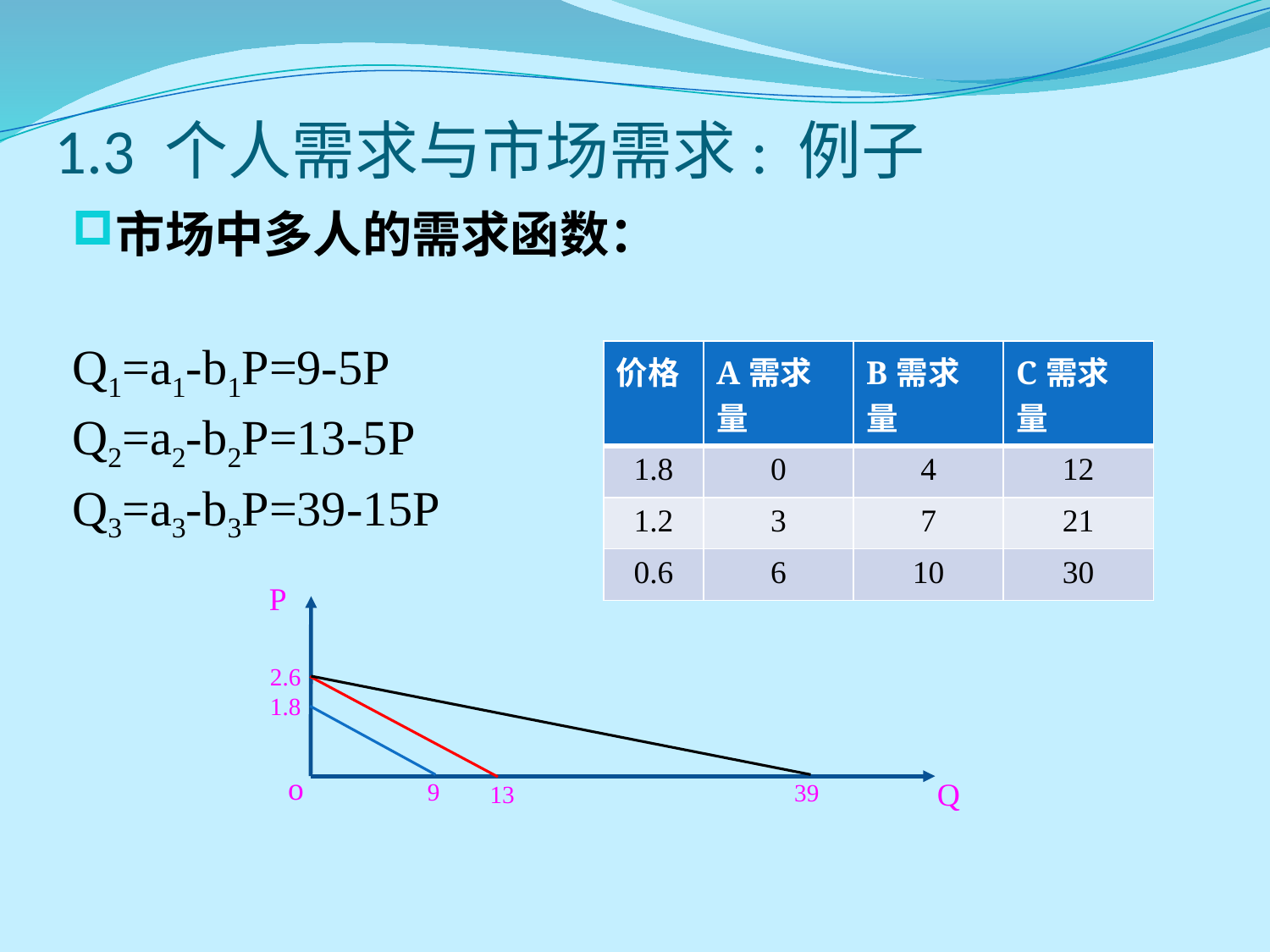

# 1.3 个人需求与市场需求: 例子
市场中多人的需求函数：

Q1=a1-b1P=9-5P
Q2=a2-b2P=13-5P
Q3=a3-b3P=39-15P

| 价格 | A需求量 | B需求量 | C需求量 |
| --- | --- | --- | --- |
| 1.8 | 0 | 4 | 12 |
| 1.2 | 3 | 7 | 21 |
| 0.6 | 6 | 10 | 30 |
P
2.6
1.8
o
Q
9
39
13

7